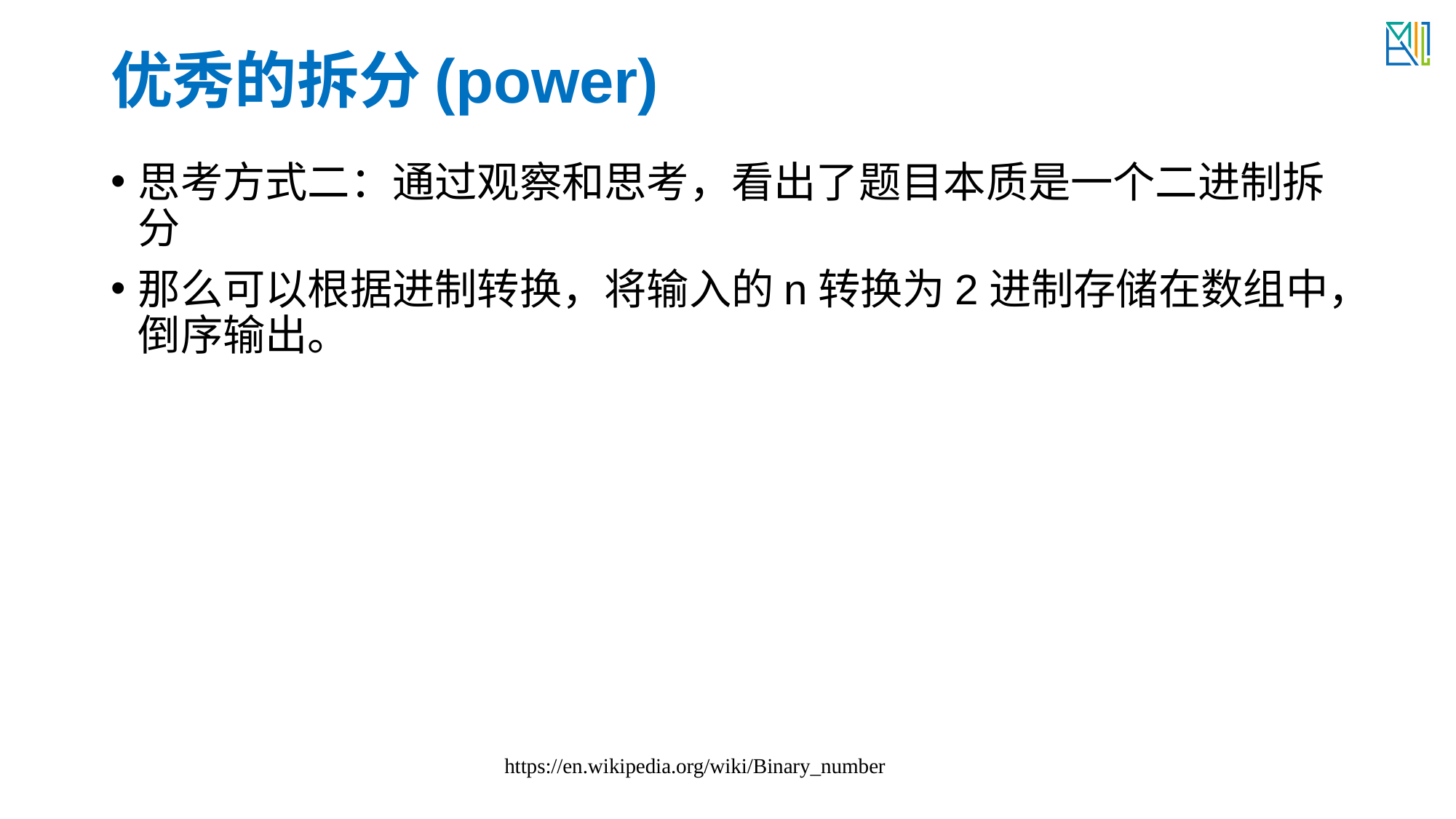

# 优秀的拆分(power)
思考方式二：通过观察和思考，看出了题目本质是一个二进制拆分
那么可以根据进制转换，将输入的n转换为2进制存储在数组中，倒序输出。

https://en.wikipedia.org/wiki/Binary_number